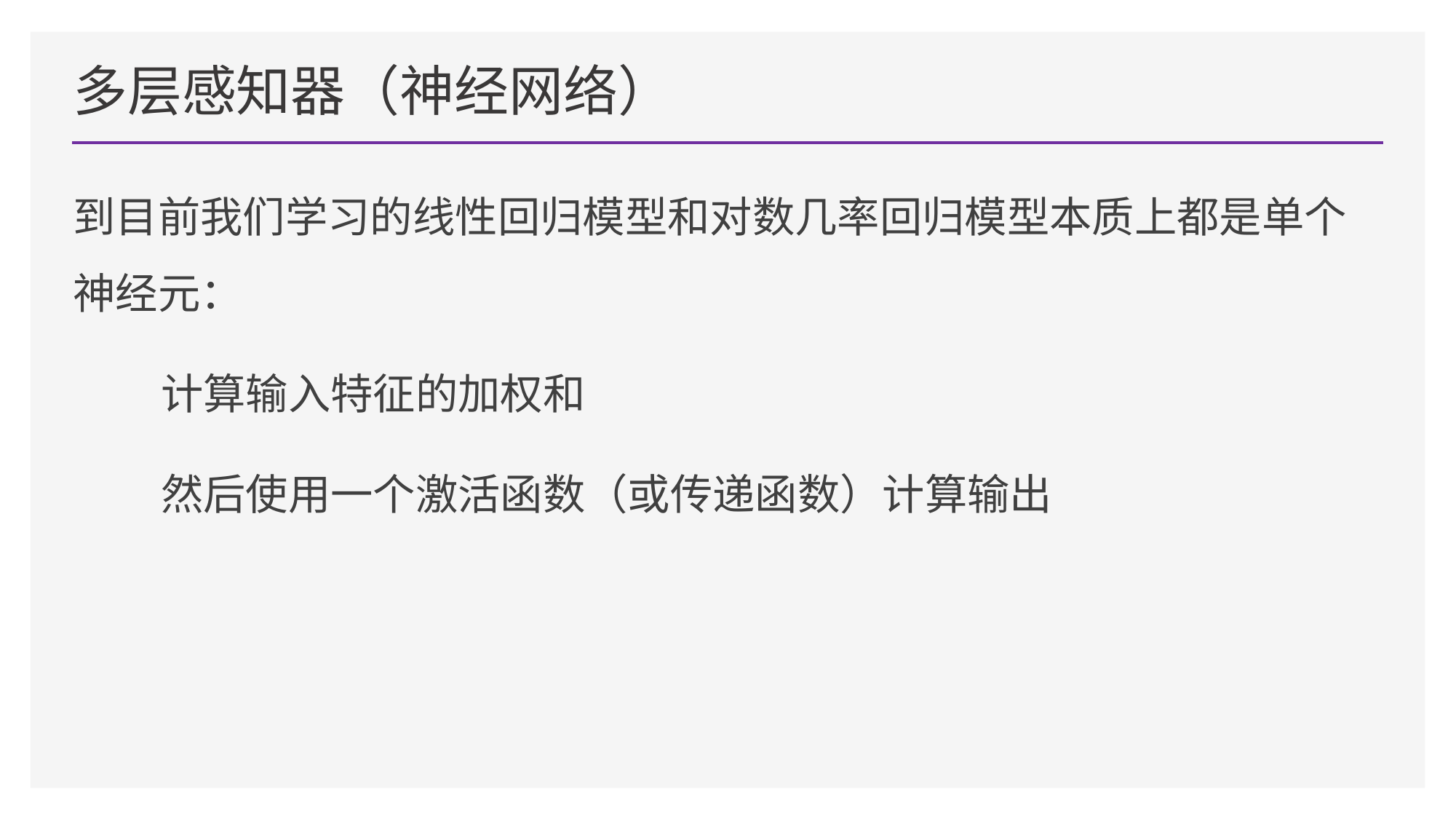

# 多层感知器（神经网络）
到目前我们学习的线性回归模型和对数几率回归模型本质上都是单个 神经元：
计算输入特征的加权和
然后使用一个激活函数（或传递函数）计算输出